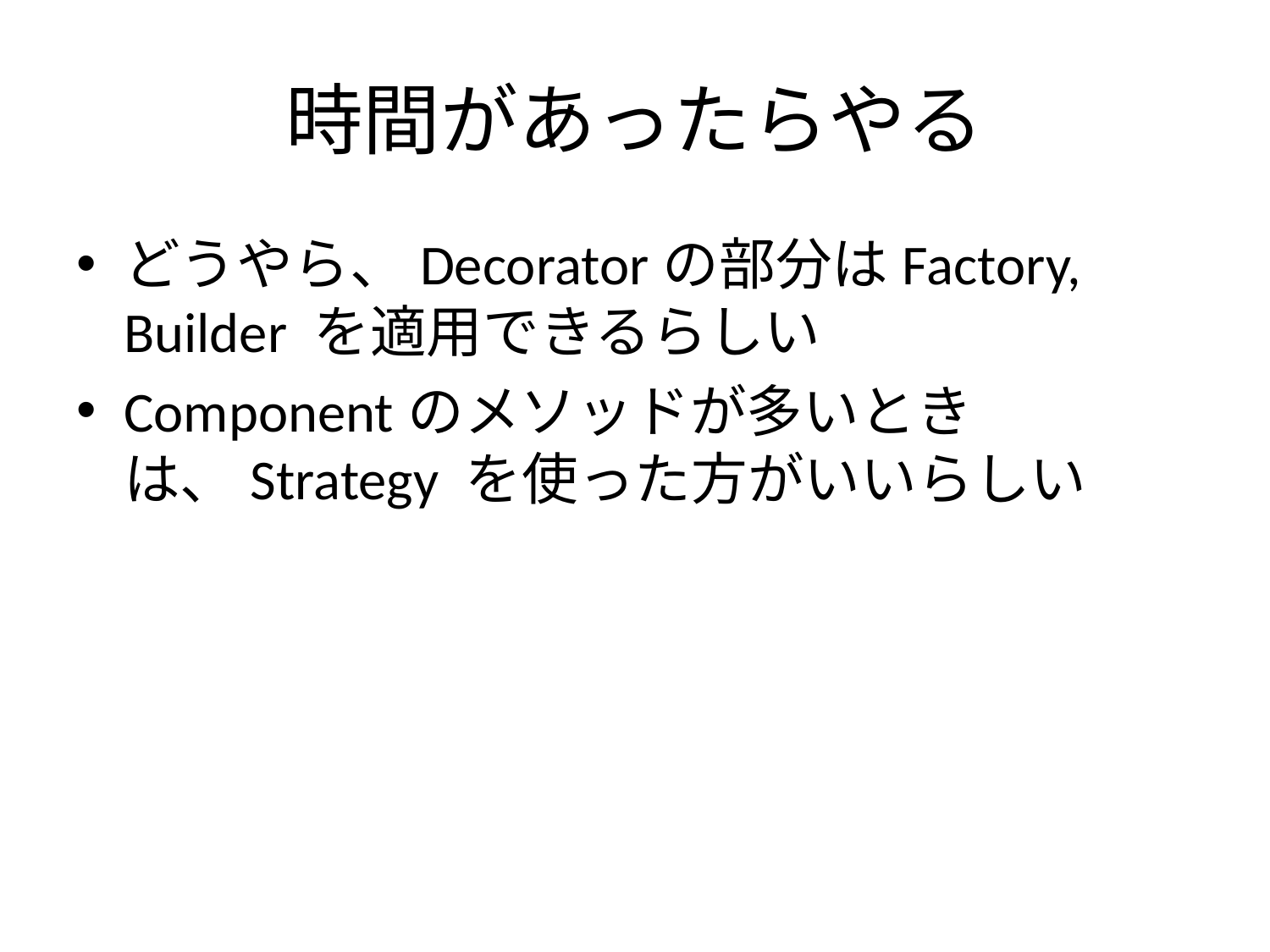

# 時間があったらやる
どうやら、Decoratorの部分はFactory, Builder を適用できるらしい
Componentのメソッドが多いときは、Strategy を使った方がいいらしい